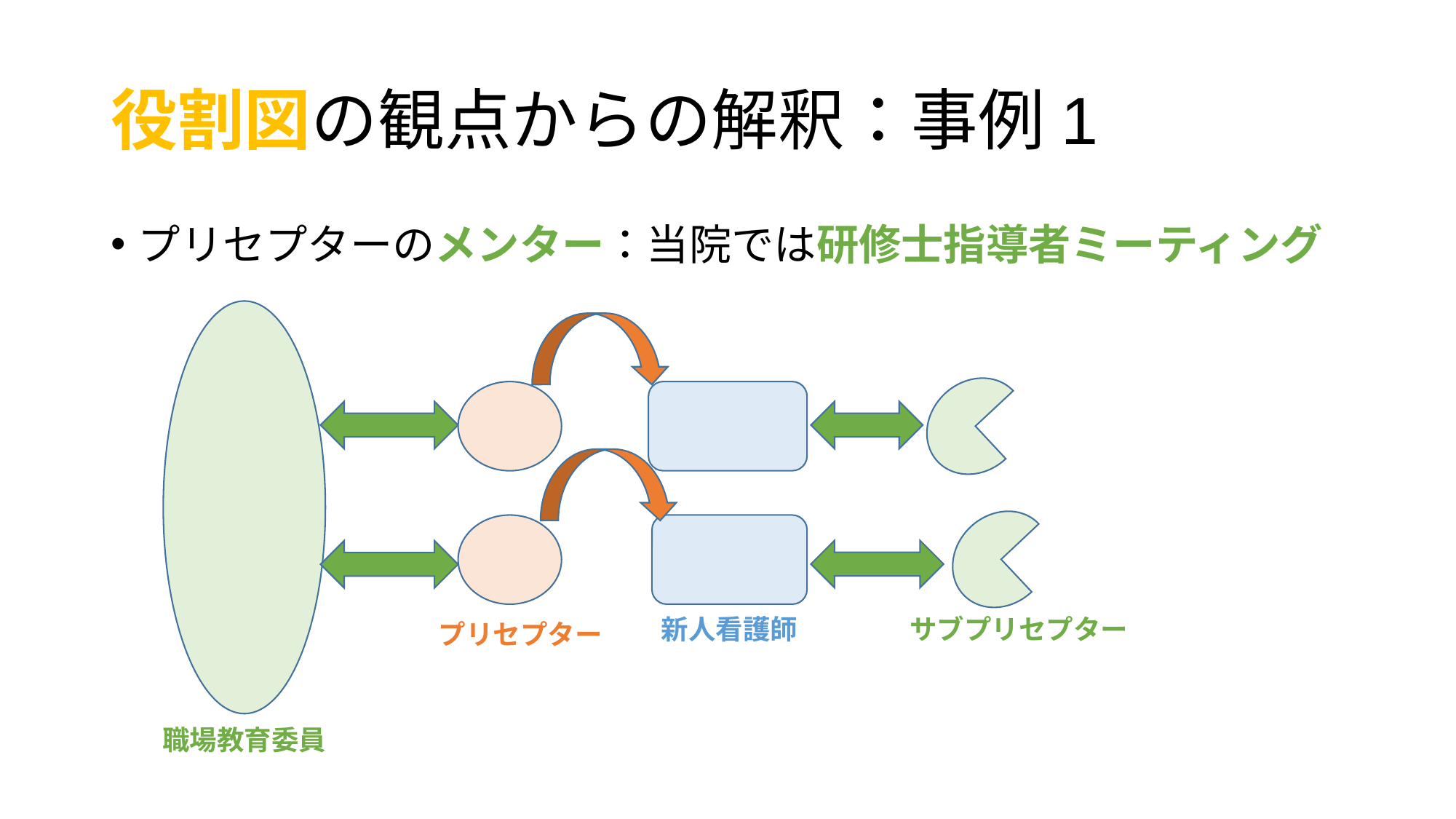

# 役割図の観点からの解釈：事例1
プリセプターのメンター：当院では研修士指導者ミーティング

新人看護師
サブプリセプター
プリセプター
職場教育委員